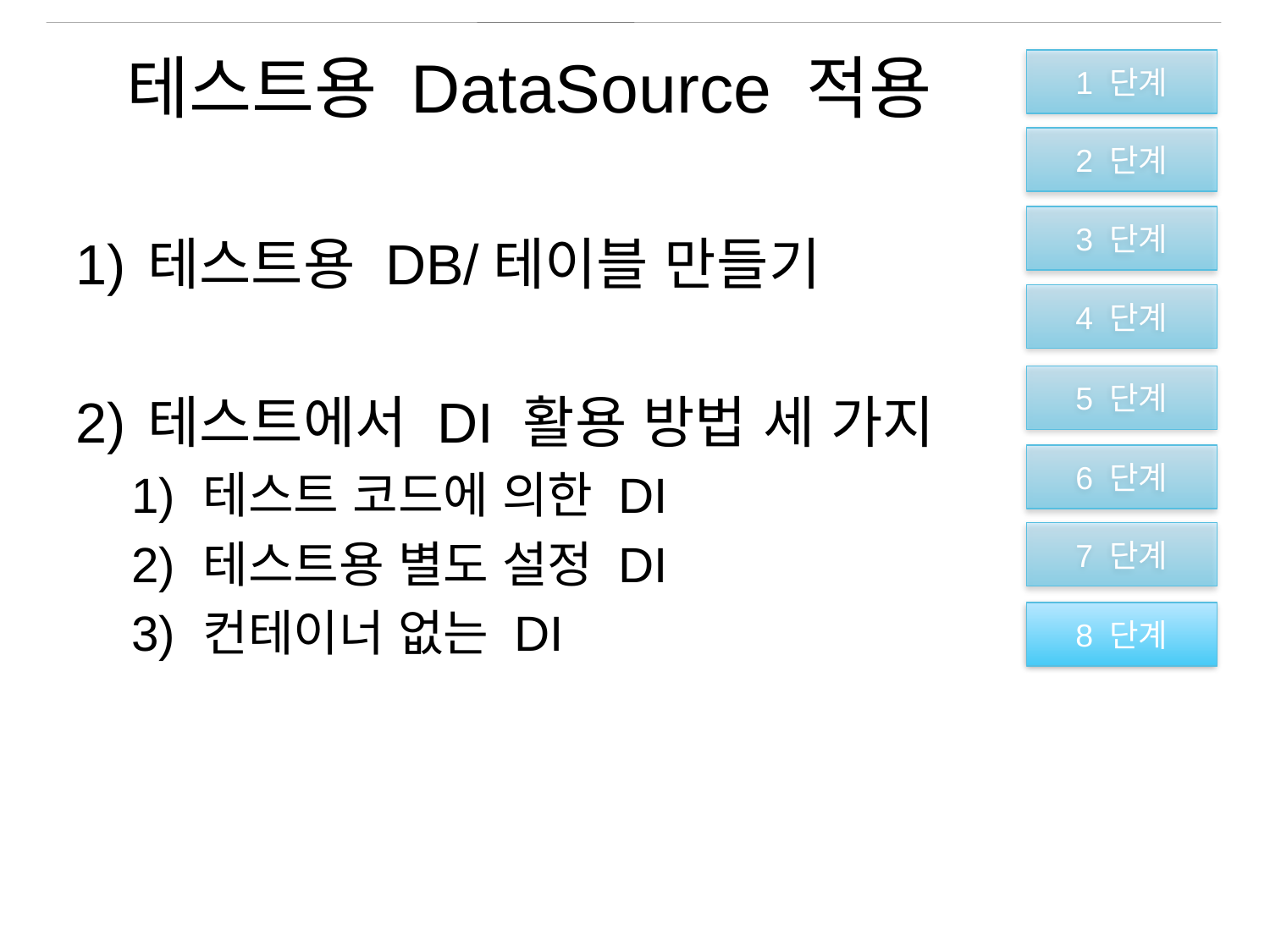

# 테스트용 DataSource 적용
1 단계
2 단계
3 단계
4 단계
5 단계
6 단계
7 단계
8 단계
테스트용 DB/테이블 만들기

테스트에서 DI 활용 방법 세 가지
테스트 코드에 의한 DI
테스트용 별도 설정 DI
컨테이너 없는 DI